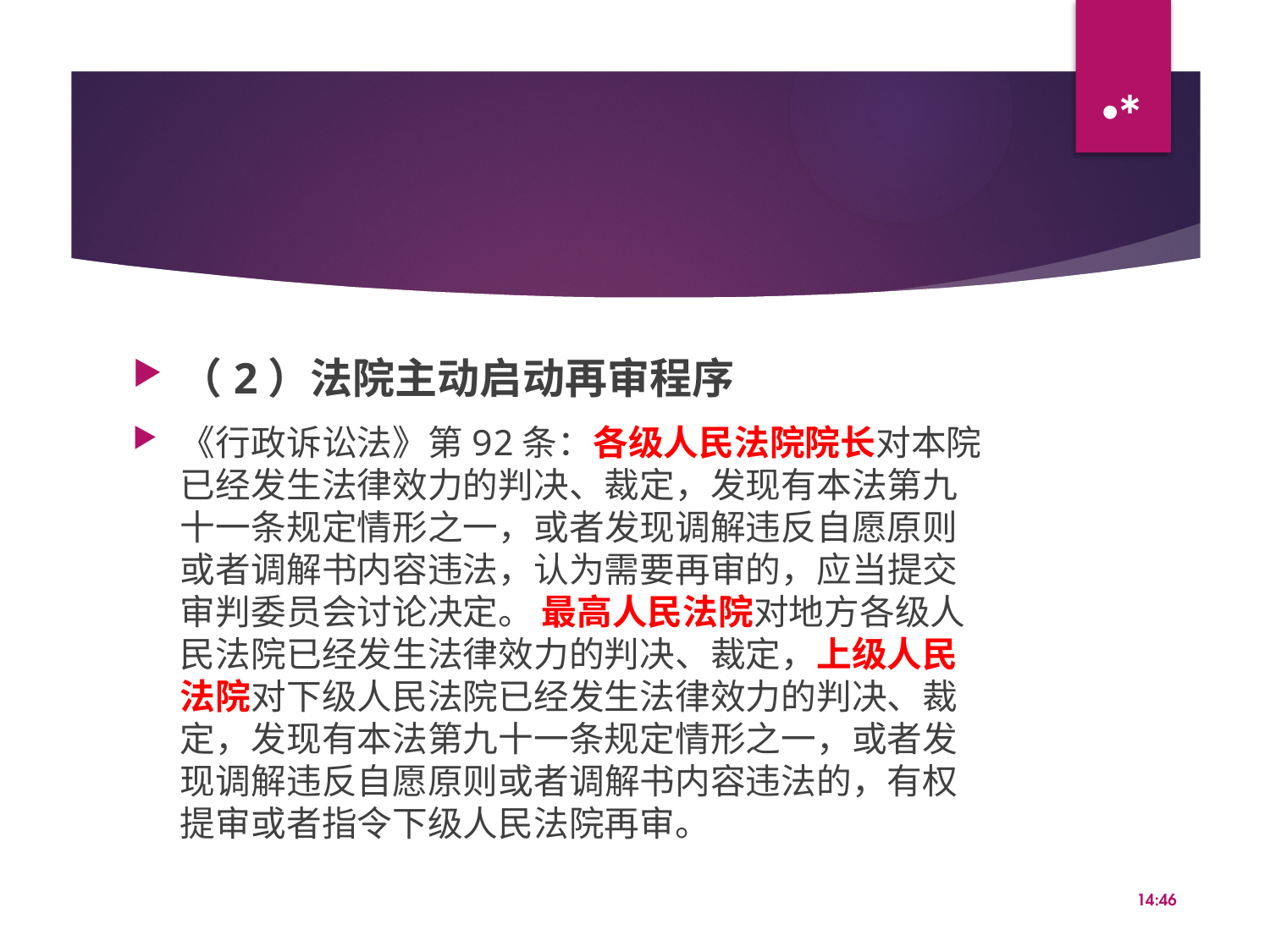

*
#
（2）法院主动启动再审程序
《行政诉讼法》第92条：各级人民法院院长对本院已经发生法律效力的判决、裁定，发现有本法第九十一条规定情形之一，或者发现调解违反自愿原则或者调解书内容违法，认为需要再审的，应当提交审判委员会讨论决定。 最高人民法院对地方各级人民法院已经发生法律效力的判决、裁定，上级人民法院对下级人民法院已经发生法律效力的判决、裁定，发现有本法第九十一条规定情形之一，或者发现调解违反自愿原则或者调解书内容违法的，有权提审或者指令下级人民法院再审。

14:46